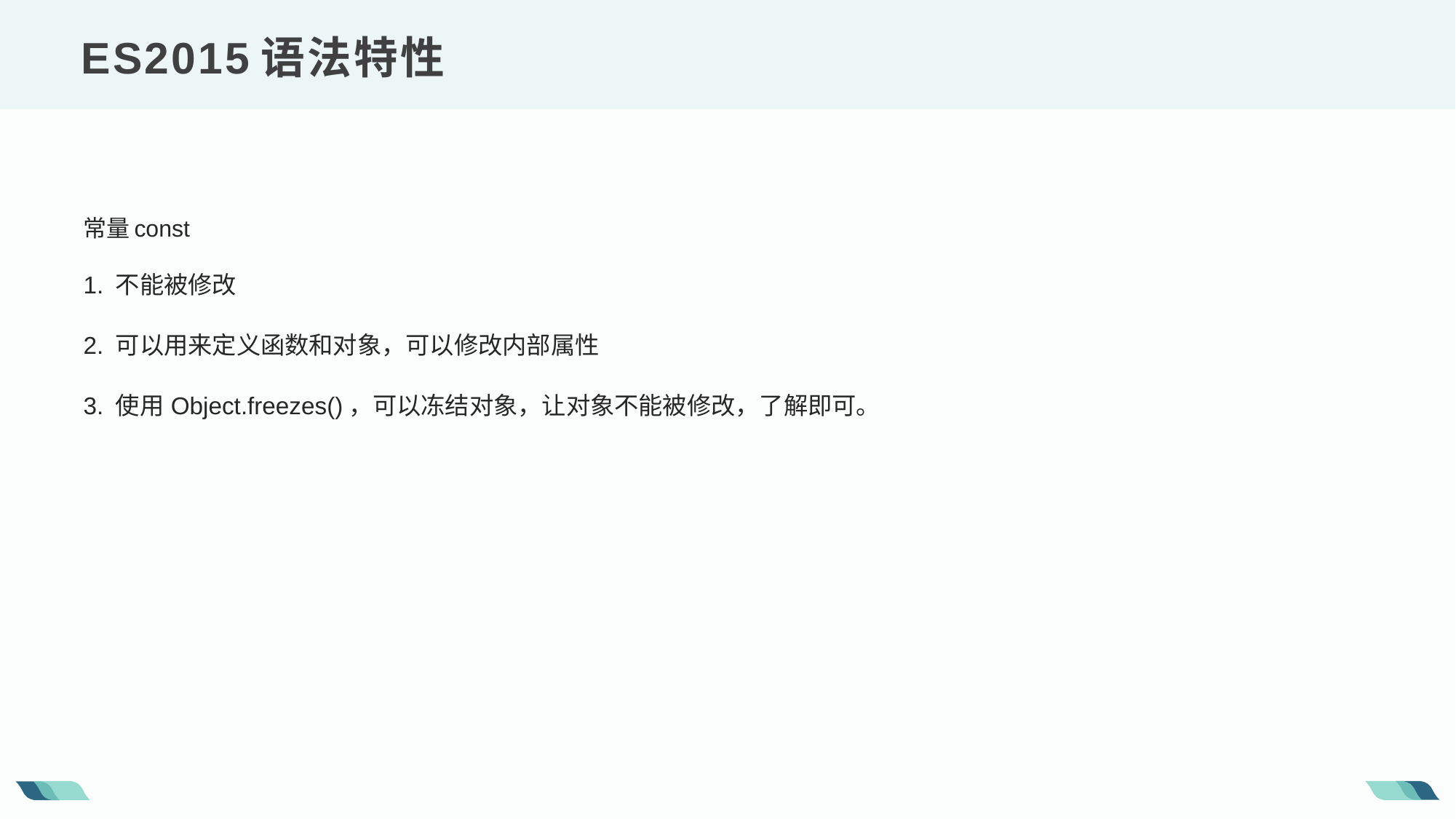

ES2015语法特性
常量const
1. 不能被修改
2. 可以用来定义函数和对象，可以修改内部属性
3. 使用Object.freezes()，可以冻结对象，让对象不能被修改，了解即可。